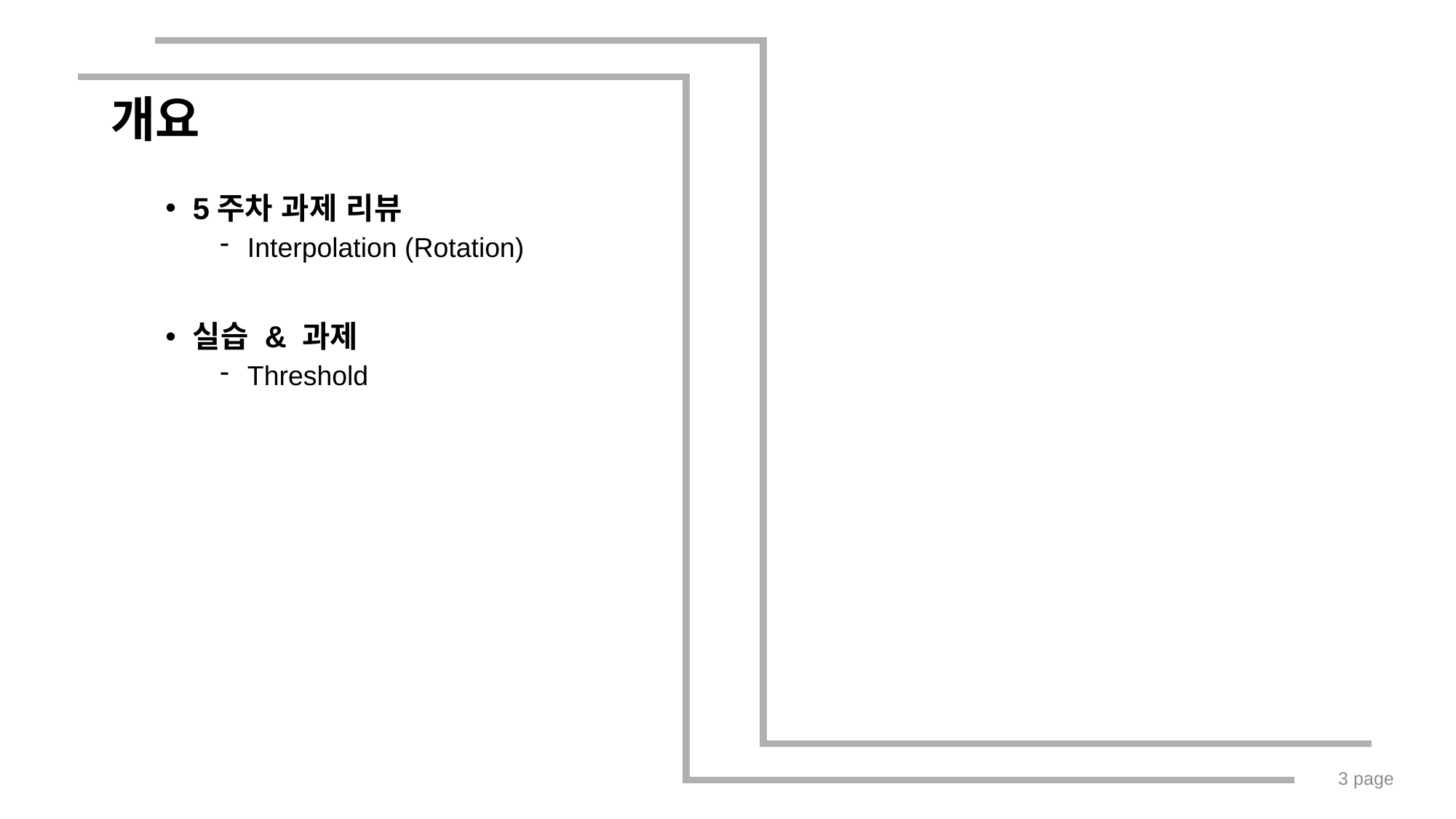

# 개요
5주차 과제 리뷰
Interpolation (Rotation)

실습 & 과제
Threshold
3 page